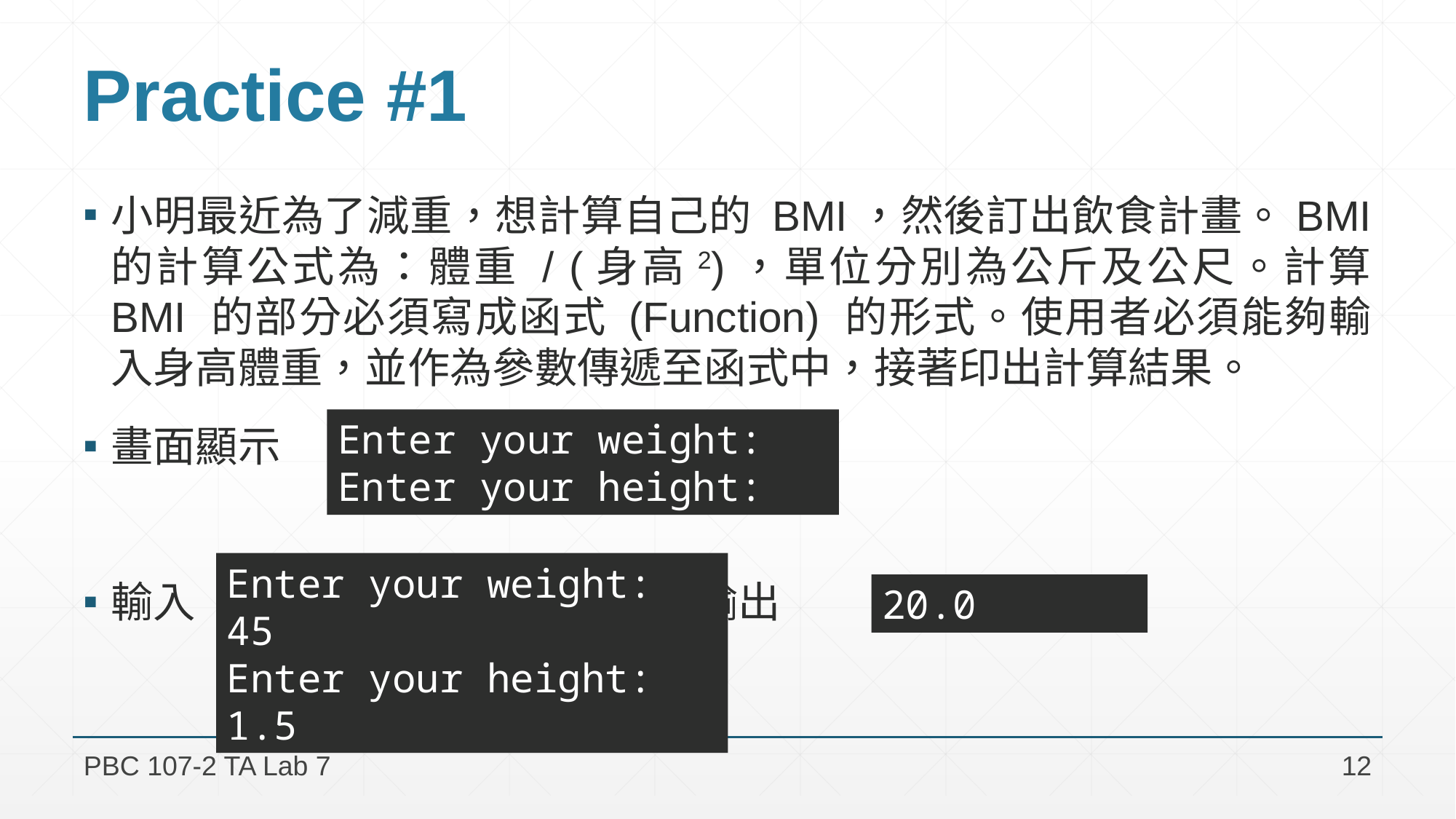

# Practice #1
小明最近為了減重，想計算自己的 BMI，然後訂出飲食計畫。BMI 的計算公式為：體重 / (身高2)，單位分別為公斤及公尺。計算 BMI 的部分必須寫成函式 (Function) 的形式。使用者必須能夠輸入身高體重，並作為參數傳遞至函式中，接著印出計算結果。
畫面顯示

輸入                                                     輸出
Enter your weight:
Enter your height:
Enter your weight: 45
Enter your height: 1.5
20.0
PBC 107-2 TA Lab 7
12